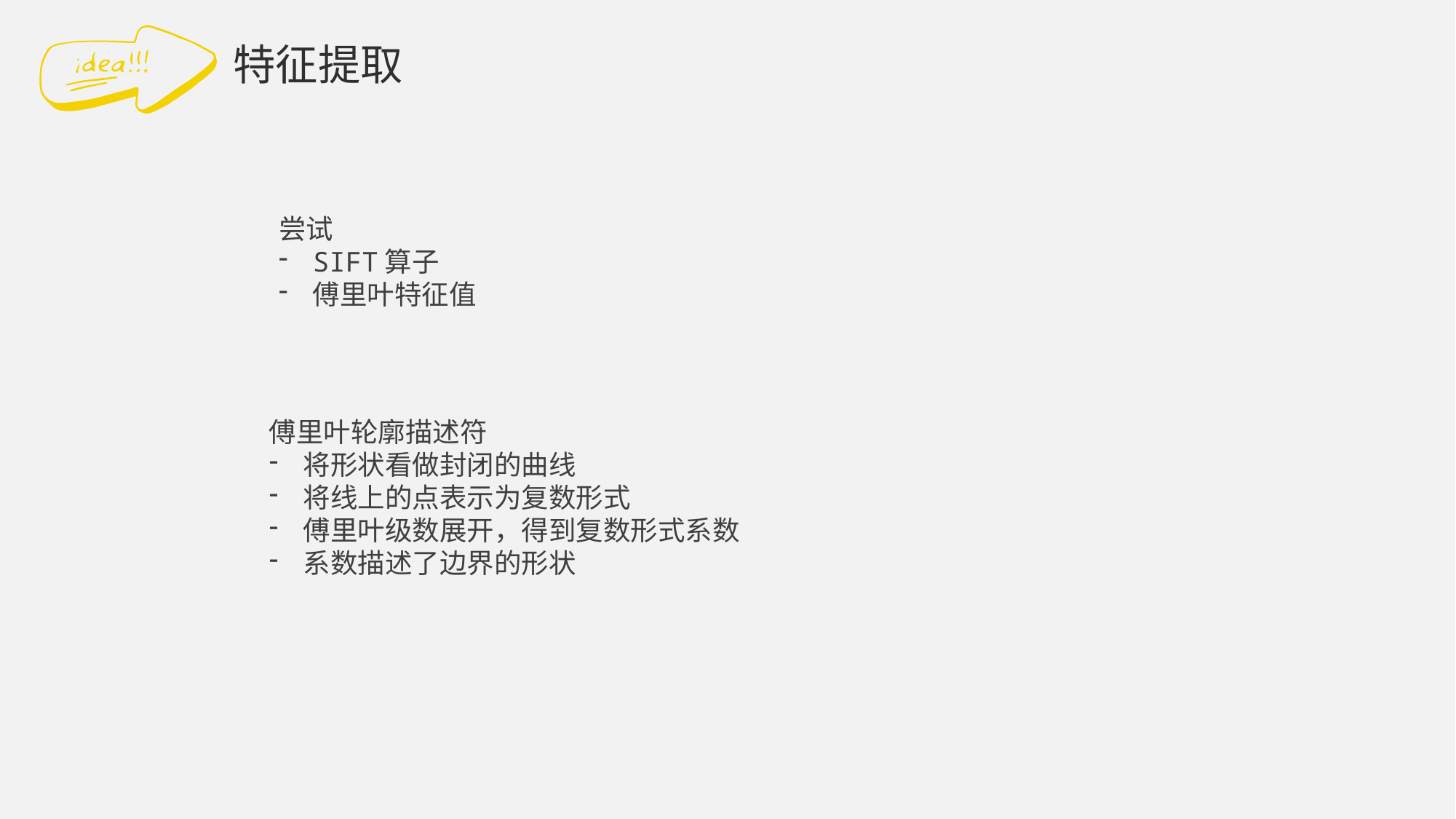

特征提取
尝试
SIFT算子
傅里叶特征值
傅里叶轮廓描述符
将形状看做封闭的曲线
将线上的点表示为复数形式
傅里叶级数展开，得到复数形式系数
系数描述了边界的形状